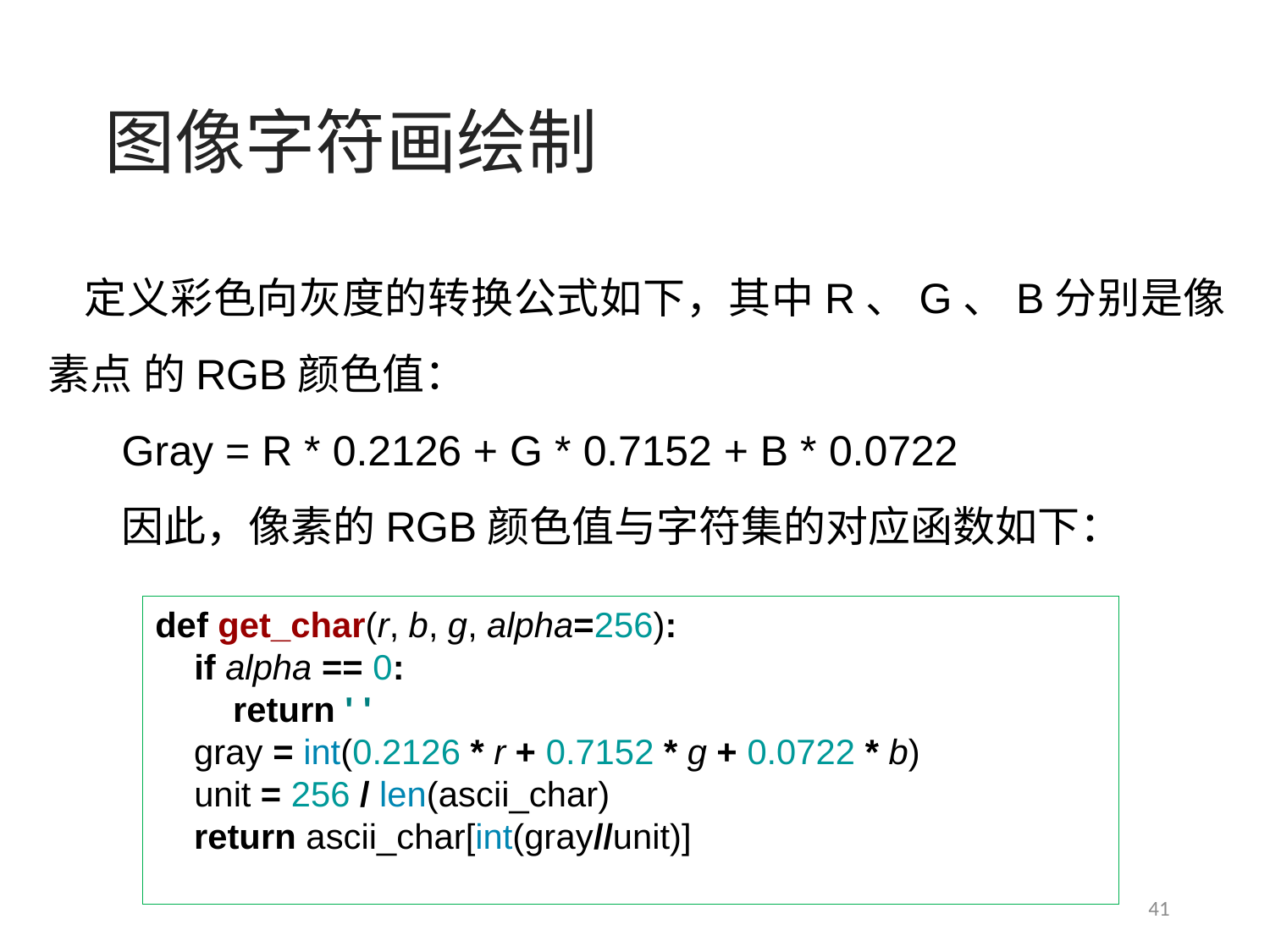

# 图像字符画绘制
定义彩色向灰度的转换公式如下，其中R、G、B分别是像素点 的RGB颜色值：
Gray = R * 0.2126 + G * 0.7152 + B * 0.0722
因此，像素的RGB颜色值与字符集的对应函数如下：
def get_char(r, b, g, alpha=256):
    if alpha == 0:
        return ' '
    gray = int(0.2126 * r + 0.7152 * g + 0.0722 * b)
    unit = 256 / len(ascii_char)
    return ascii_char[int(gray//unit)]
41